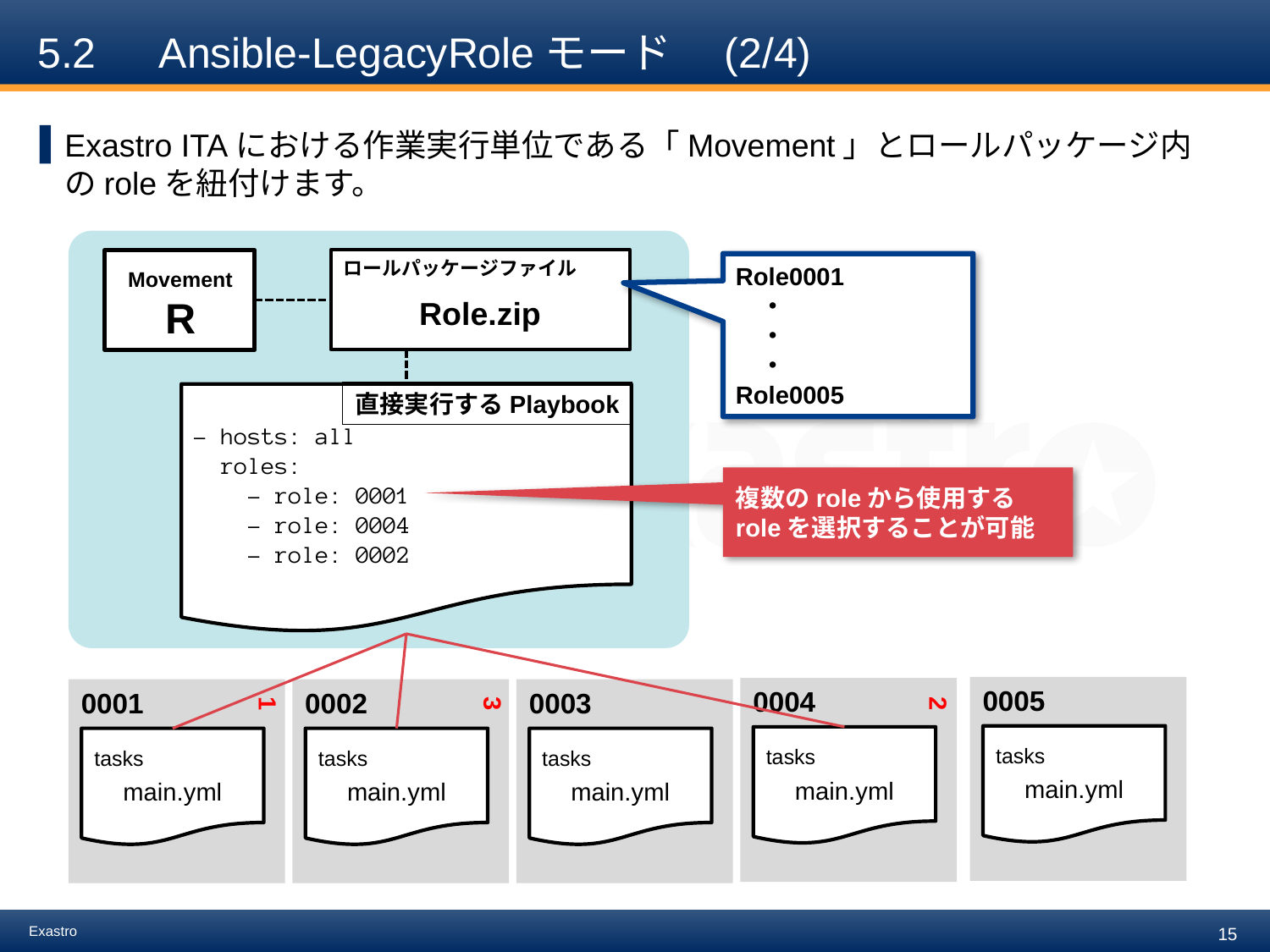

# 5.2　Ansible-LegacyRoleモード　(2/4)
Exastro ITAにおける作業実行単位である「Movement」とロールパッケージ内のroleを紐付けます。

ロールパッケージファイル

Role.zip

Movement
R
Role0001
　・
　・
　・
Role0005
直接実行するPlaybook

- hosts: all
  roles:
    - role: 0001
    - role: 0004
    - role: 0002

複数のroleから使用する
roleを選択することが可能
0005
tasks

main.yml
0004
tasks

main.yml
0001
tasks

main.yml
0002
tasks

main.yml
0003
tasks

main.yml
1
3
2